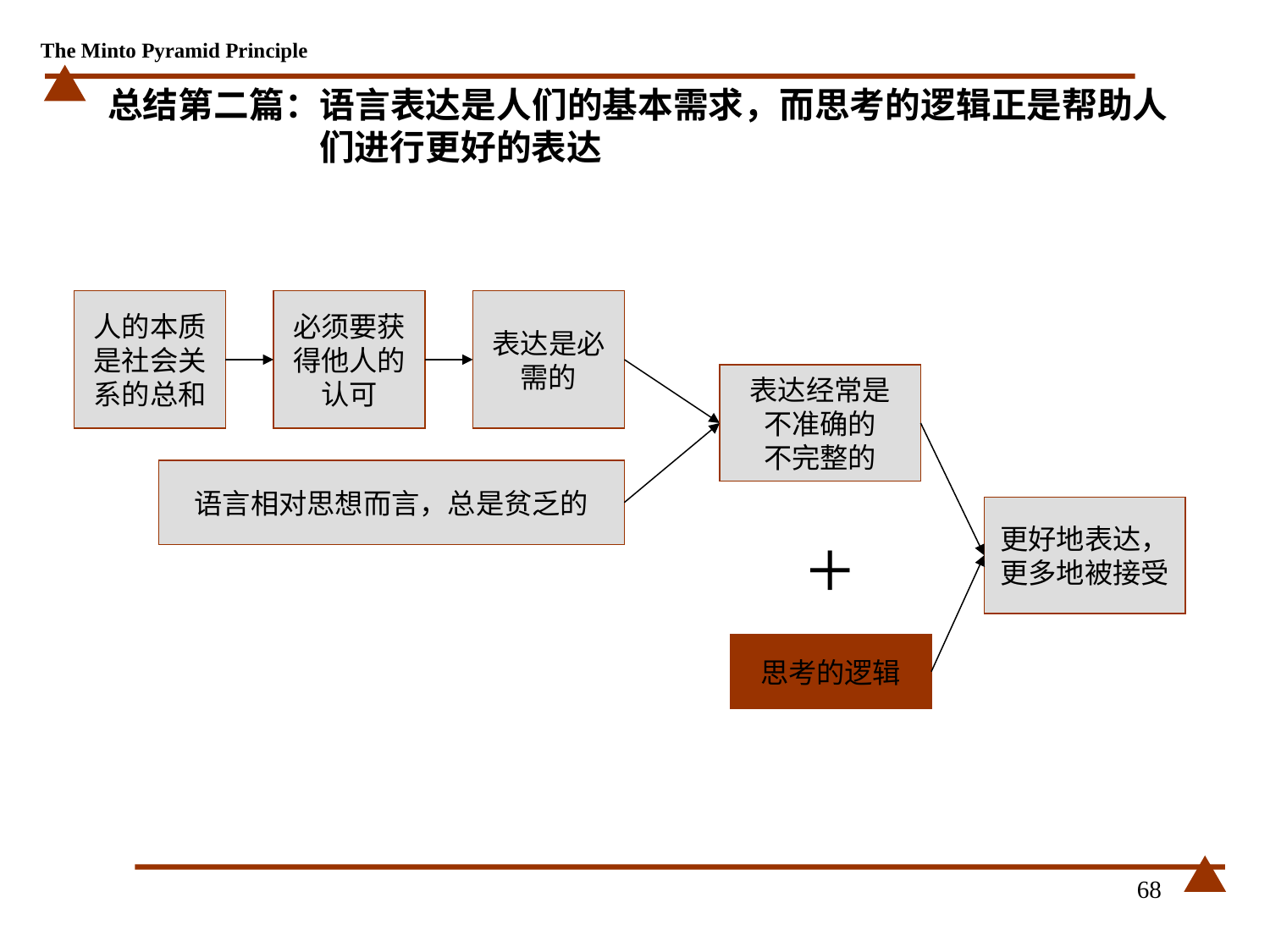

# 总结第二篇：语言表达是人们的基本需求，而思考的逻辑正是帮助人们进行更好的表达
人的本质是社会关系的总和
必须要获得他人的认可
表达是必需的
表达经常是
不准确的
不完整的
语言相对思想而言，总是贫乏的
更好地表达，更多地被接受
+
思考的逻辑
68